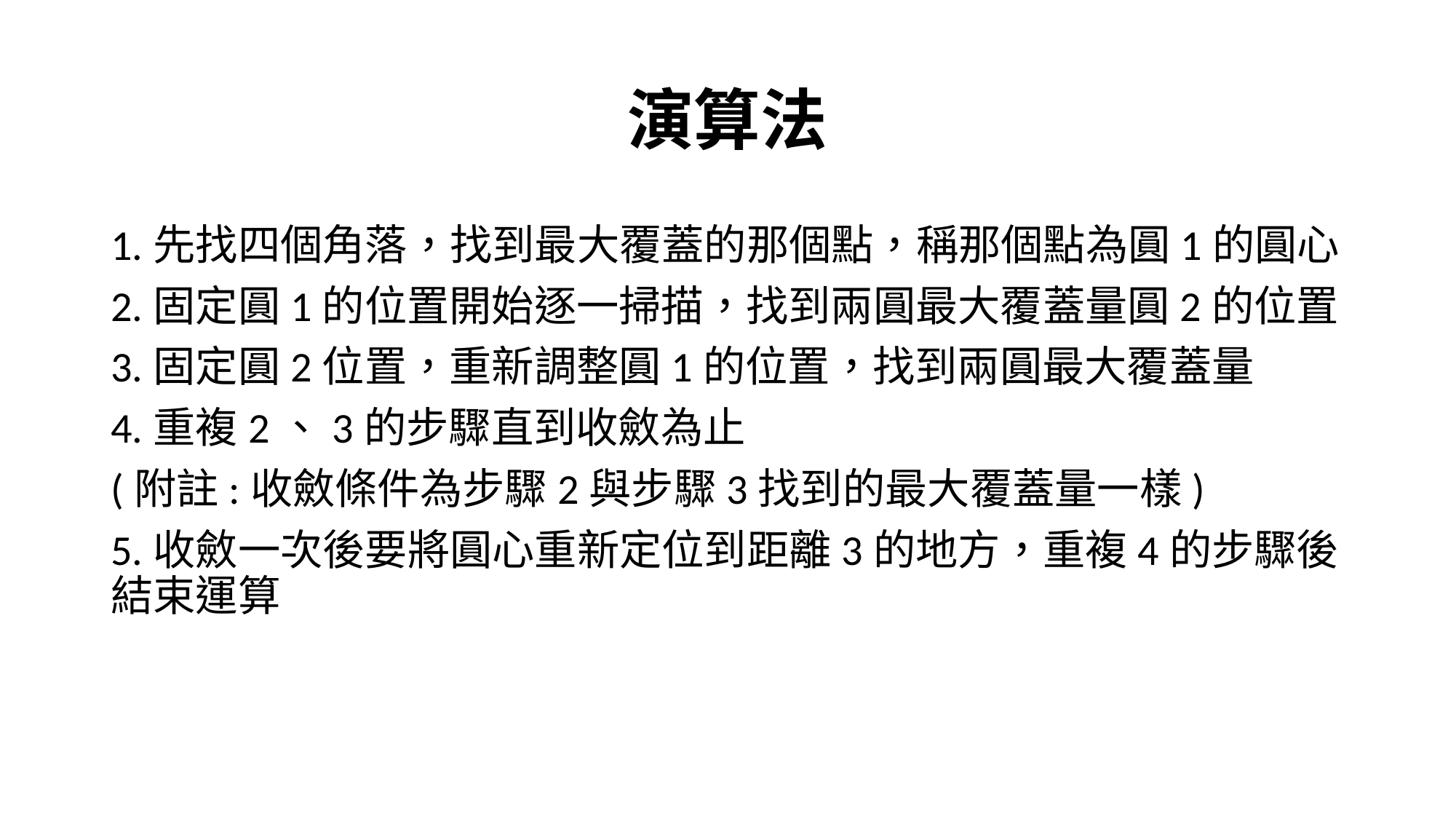

# 演算法
1.先找四個角落，找到最大覆蓋的那個點，稱那個點為圓1的圓心
2.固定圓1的位置開始逐一掃描，找到兩圓最大覆蓋量圓2的位置
3.固定圓2位置，重新調整圓1的位置，找到兩圓最大覆蓋量
4.重複2、3的步驟直到收斂為止
(附註:收斂條件為步驟2與步驟3找到的最大覆蓋量一樣)
5.收斂一次後要將圓心重新定位到距離3的地方，重複4的步驟後結束運算